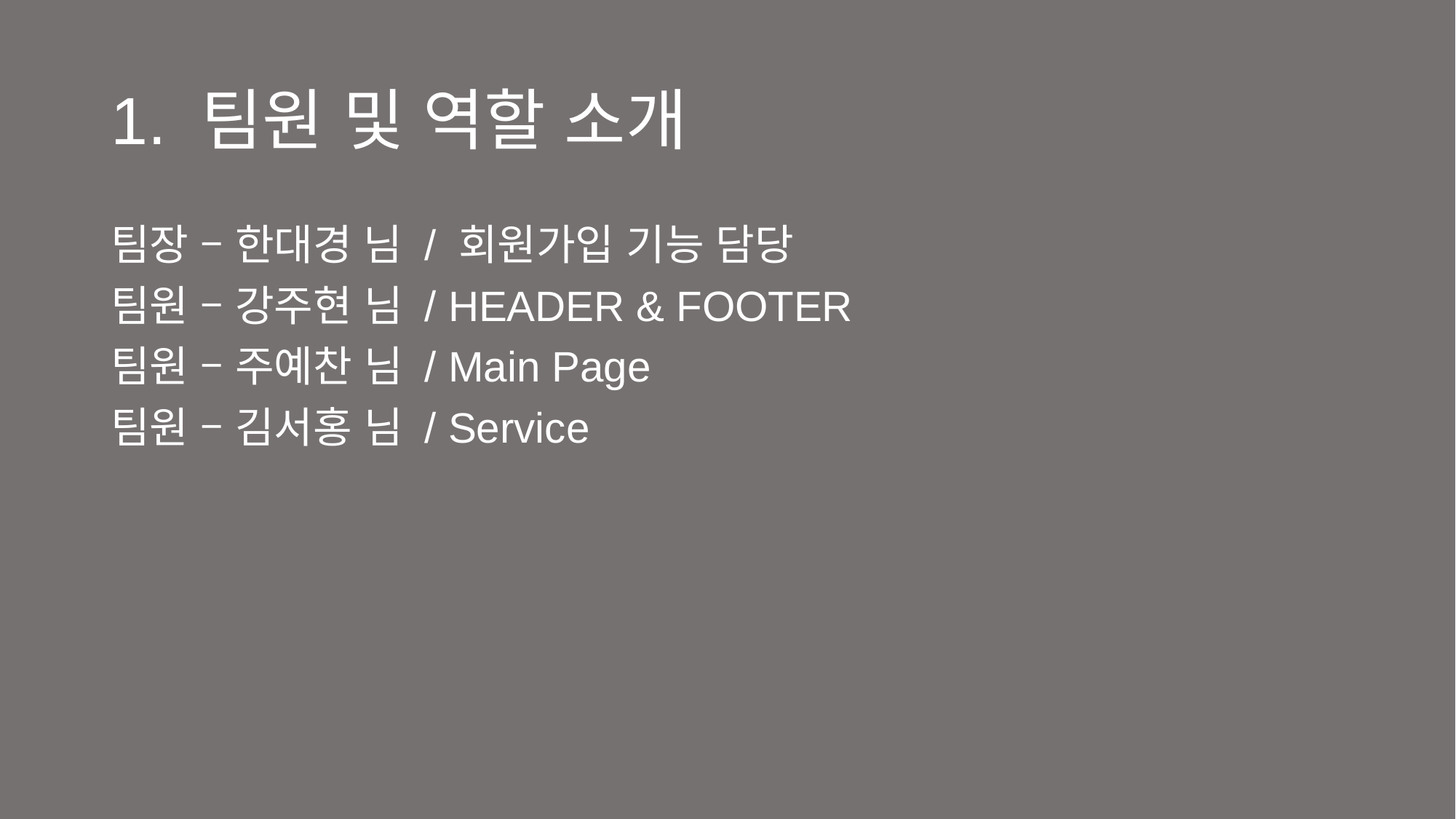

# 1. 팀원 및 역할 소개
팀장 – 한대경 님 / 회원가입 기능 담당
팀원 – 강주현 님 / HEADER & FOOTER
팀원 – 주예찬 님 / Main Page
팀원 – 김서홍 님 / Service